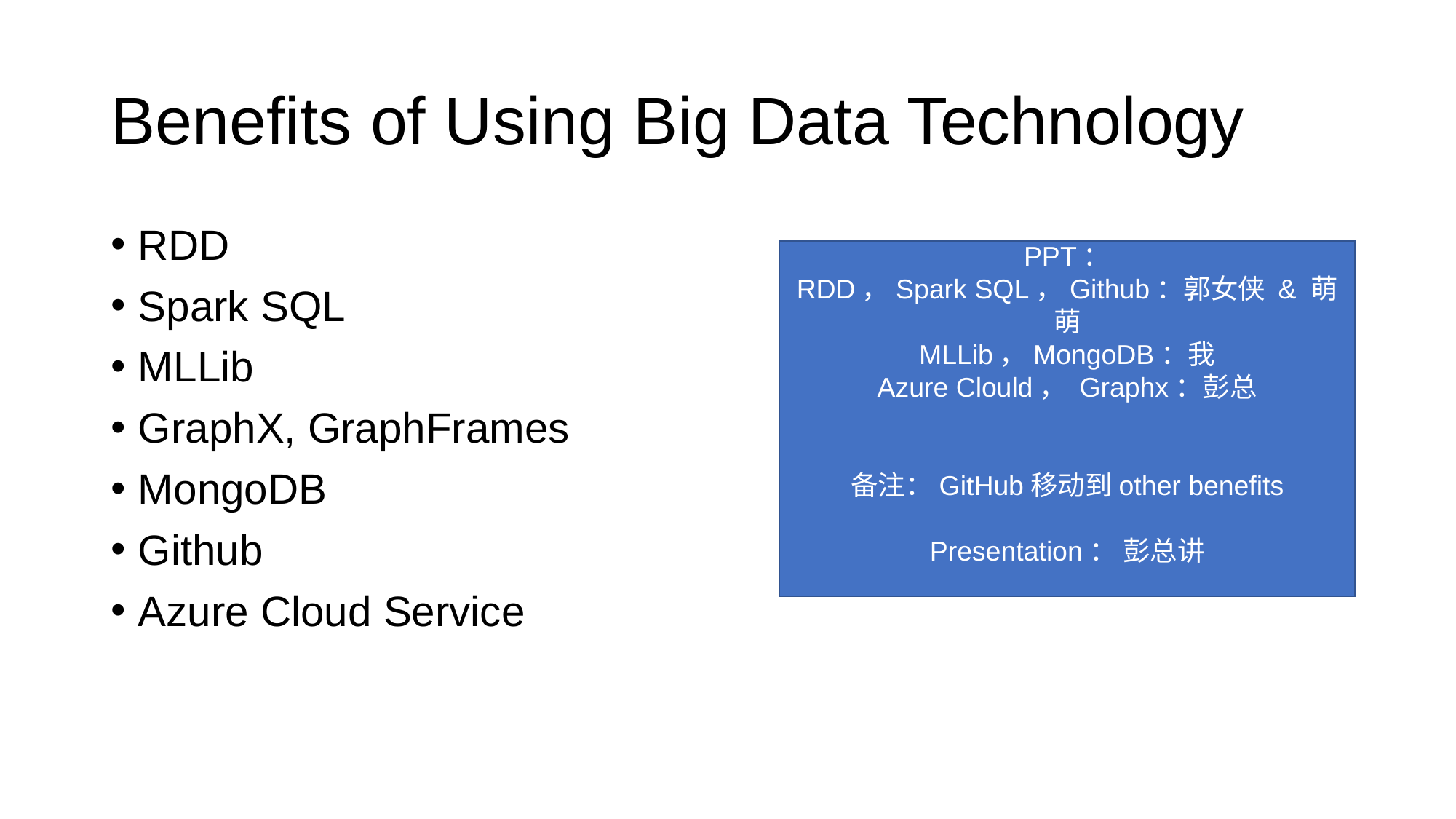

# Benefits of Using Big Data Technology
RDD
Spark SQL
MLLib
GraphX, GraphFrames
MongoDB
Github
Azure Cloud Service

PPT：
RDD，Spark SQL，Github：郭女侠 & 萌萌
MLLib，MongoDB：我
Azure Clould， Graphx：彭总

备注：GitHub移动到other benefits

Presentation： 彭总讲